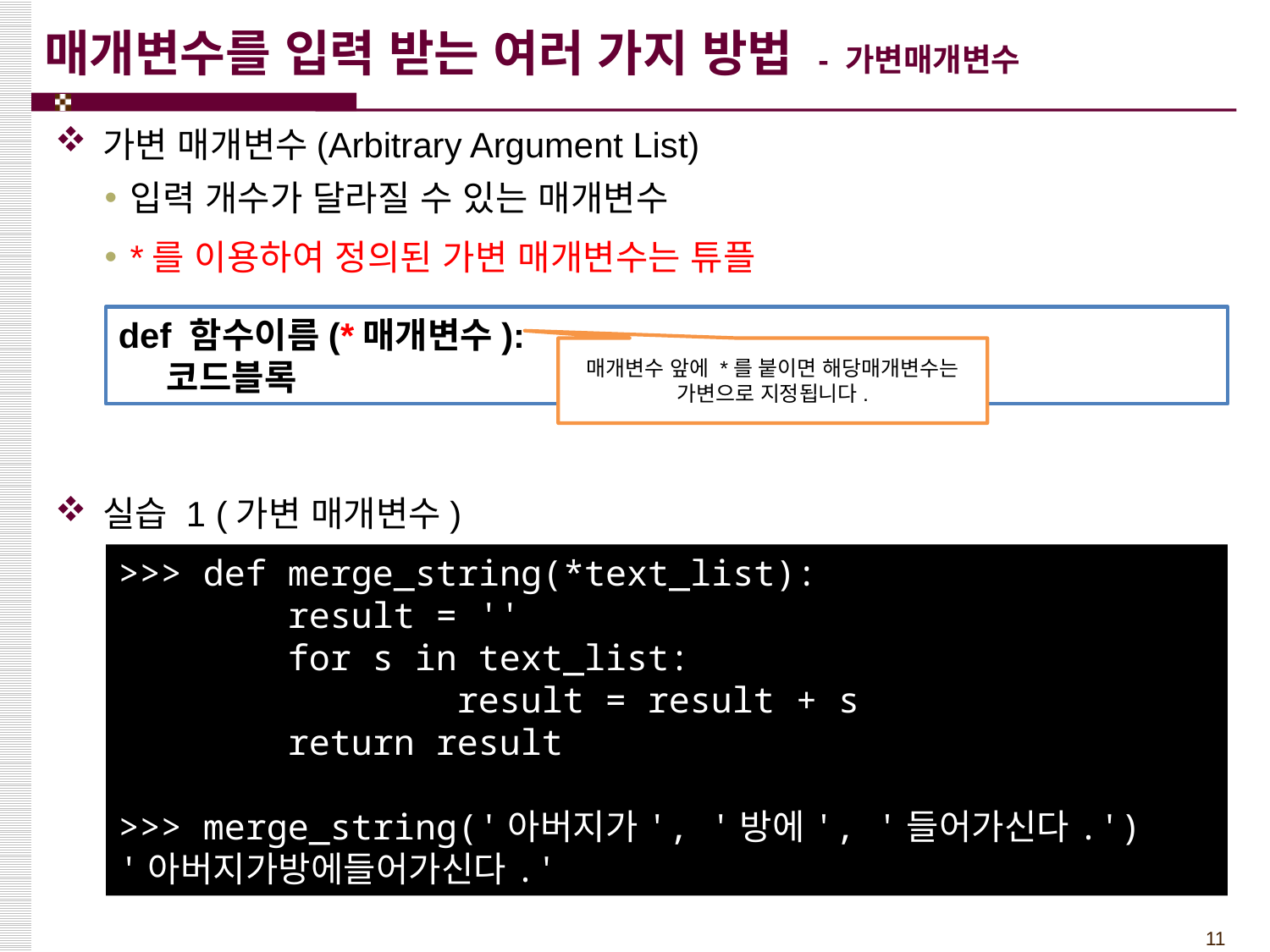

# 매개변수를 입력 받는 여러 가지 방법 - 가변매개변수
가변 매개변수(Arbitrary Argument List)
입력 개수가 달라질 수 있는 매개변수
*를 이용하여 정의된 가변 매개변수는 튜플

실습 1 (가변 매개변수)
def 함수이름(*매개변수):
    코드블록
매개변수 앞에 *를 붙이면 해당매개변수는 가변으로 지정됩니다.
>>> def merge_string(*text_list):
        result = ''
        for s in text_list:
                result = result + s
        return result

>>> merge_string('아버지가', '방에', '들어가신다.')
'아버지가방에들어가신다.'